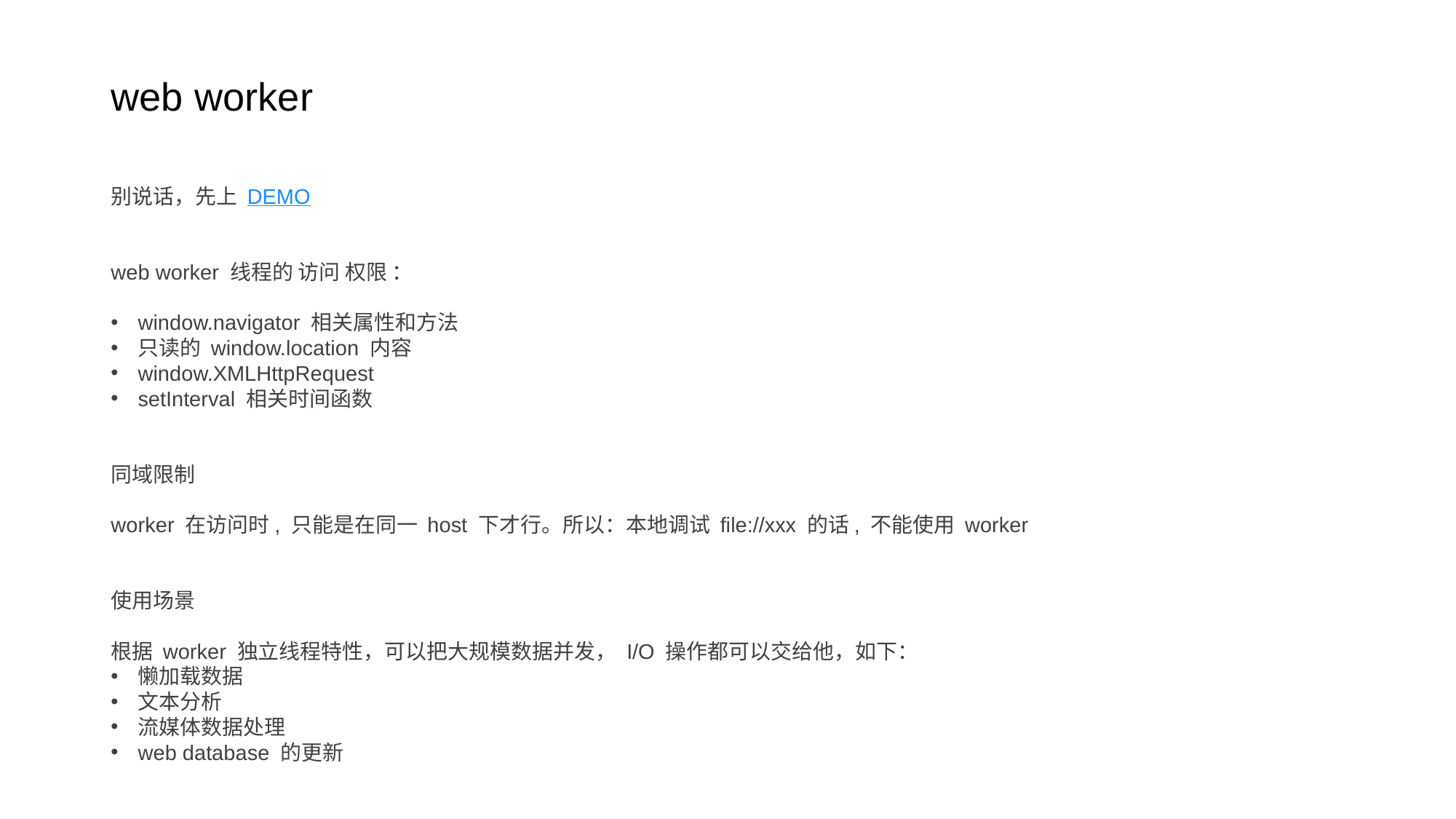

# web worker

别说话，先上 DEMO

web worker 线程的 访问 权限 ：

window.navigator 相关属性和方法
只读的 window.location 内容
window.XMLHttpRequest
setInterval 相关时间函数

同域限制

worker 在访问时, 只能是在同一 host 下才行。所以：本地调试 file://xxx 的话, 不能使用 worker

使用场景

根据 worker 独立线程特性，可以把大规模数据并发， I/O 操作都可以交给他，如下：
懒加载数据
文本分析
流媒体数据处理
web database 的更新